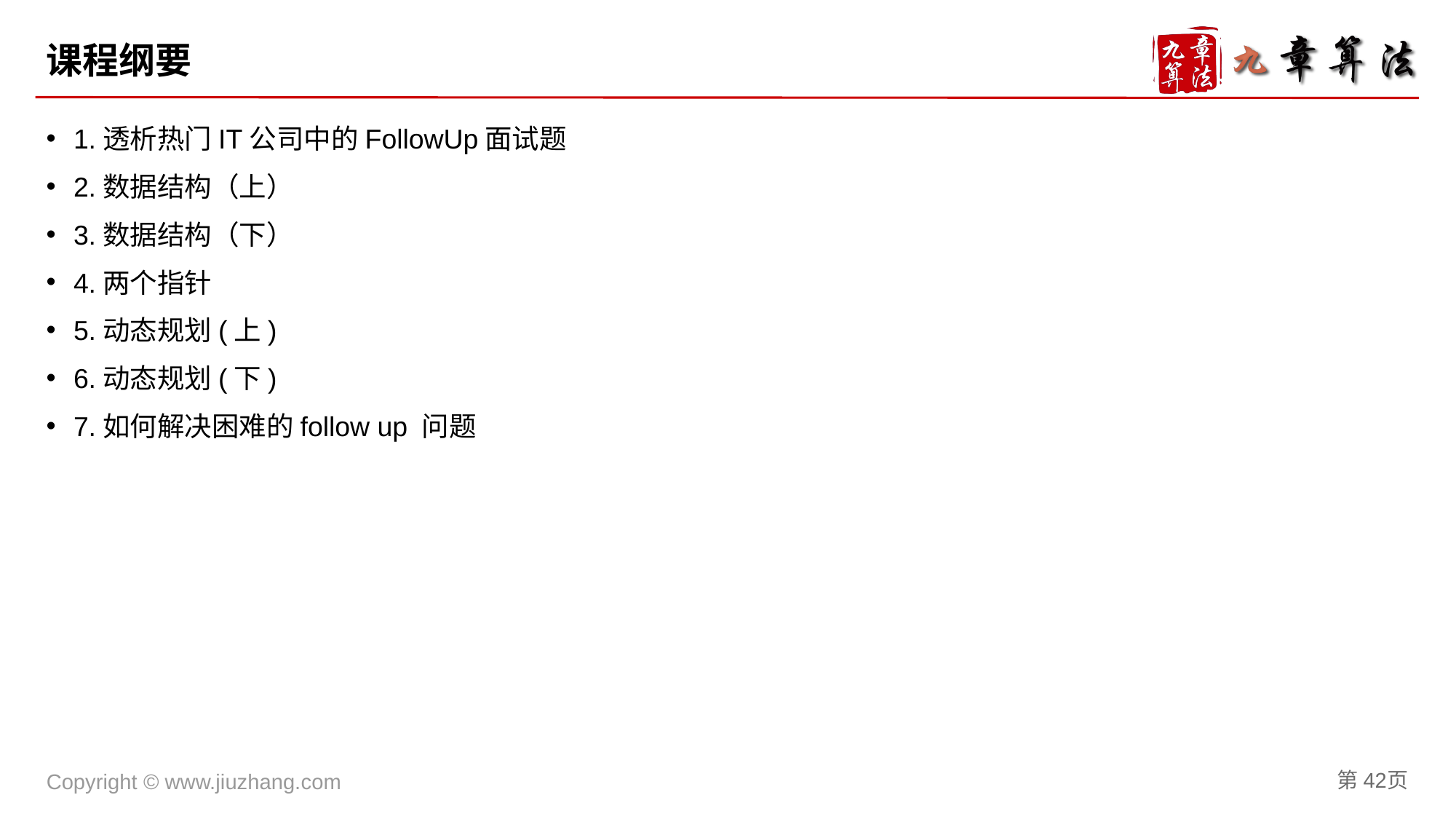

# 课程纲要
1.透析热门IT公司中的FollowUp面试题
2.数据结构（上）
3.数据结构（下）
4.两个指针
5.动态规划(上)
6.动态规划(下)
7.如何解决困难的follow up 问题

第42页